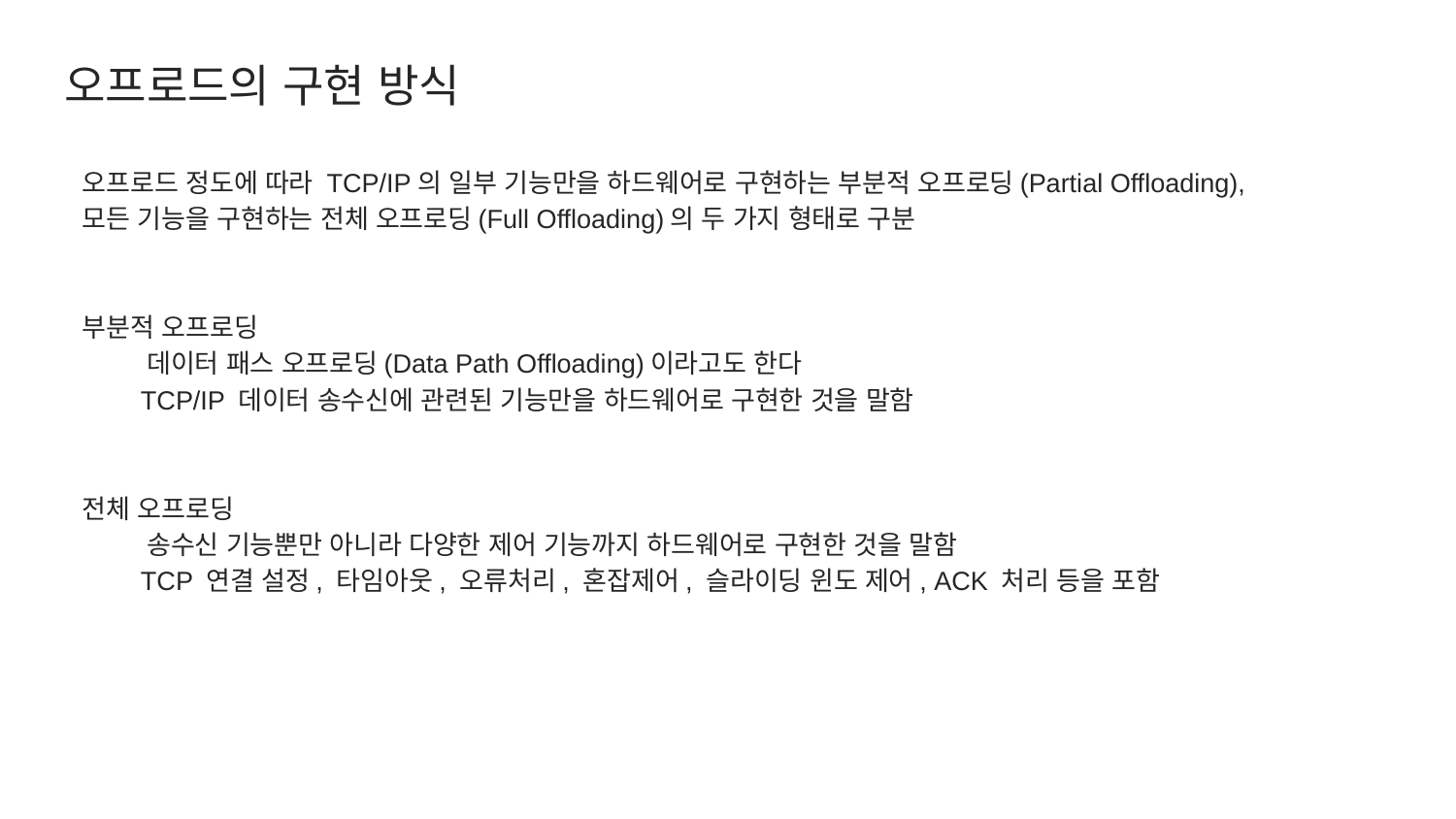

# 오프로드의 구현 방식
오프로드 정도에 따라 TCP/IP의 일부 기능만을 하드웨어로 구현하는 부분적 오프로딩(Partial Offloading),
모든 기능을 구현하는 전체 오프로딩(Full Offloading)의 두 가지 형태로 구분

부분적 오프로딩
        데이터 패스 오프로딩(Data Path Offloading)이라고도 한다
        TCP/IP 데이터 송수신에 관련된 기능만을 하드웨어로 구현한 것을 말함

전체 오프로딩
        송수신 기능뿐만 아니라 다양한 제어 기능까지 하드웨어로 구현한 것을 말함
        TCP 연결 설정, 타임아웃, 오류처리, 혼잡제어, 슬라이딩 윈도 제어, ACK 처리 등을 포함